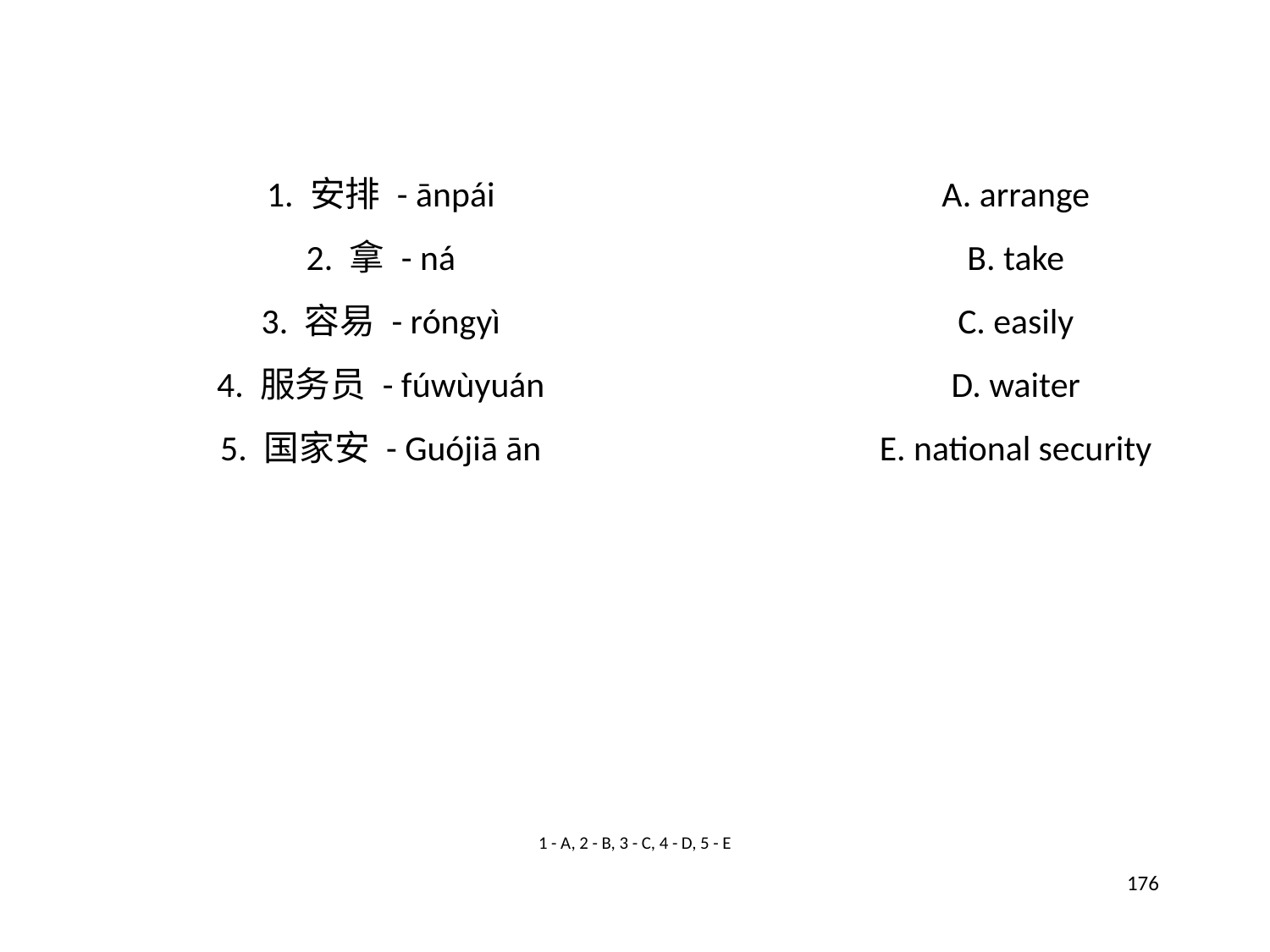

1. 安排 - ānpái

A. arrange

2. 拿 - ná

B. take

3. 容易 - róngyì

C. easily

4. 服务员 - fúwùyuán

D. waiter

5. 国家安 - Guójiā ān

E. national security
1 - A, 2 - B, 3 - C, 4 - D, 5 - E

176